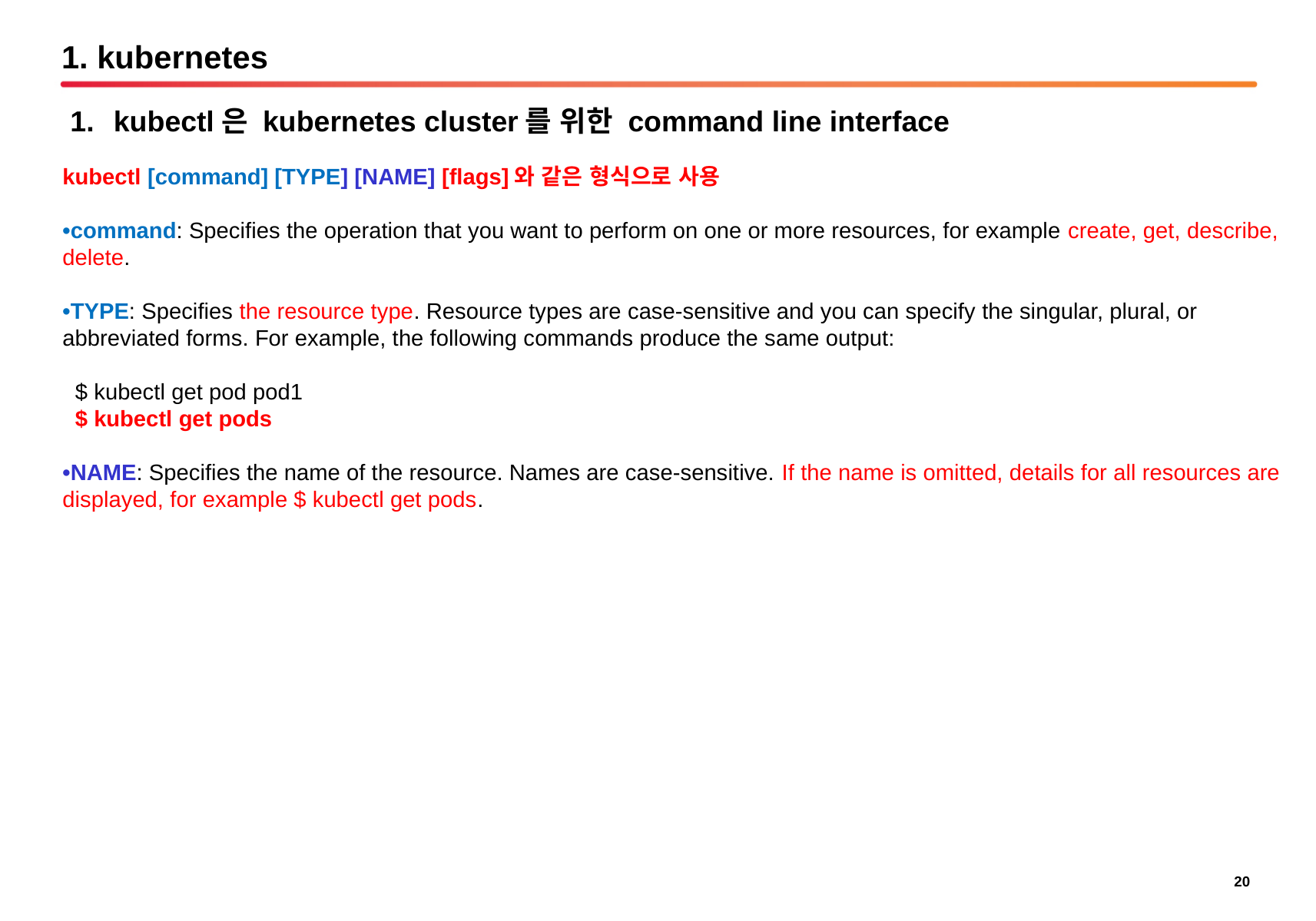

# 1. kubernetes
kubectl은 kubernetes cluster를 위한 command line interface

kubectl [command] [TYPE] [NAME] [flags]와 같은 형식으로 사용

•command: Specifies the operation that you want to perform on one or more resources, for example create, get, describe, delete.

•TYPE: Specifies the resource type. Resource types are case-sensitive and you can specify the singular, plural, or abbreviated forms. For example, the following commands produce the same output:

  $ kubectl get pod pod1
  $ kubectl get pods

•NAME: Specifies the name of the resource. Names are case-sensitive. If the name is omitted, details for all resources are displayed, for example $ kubectl get pods.